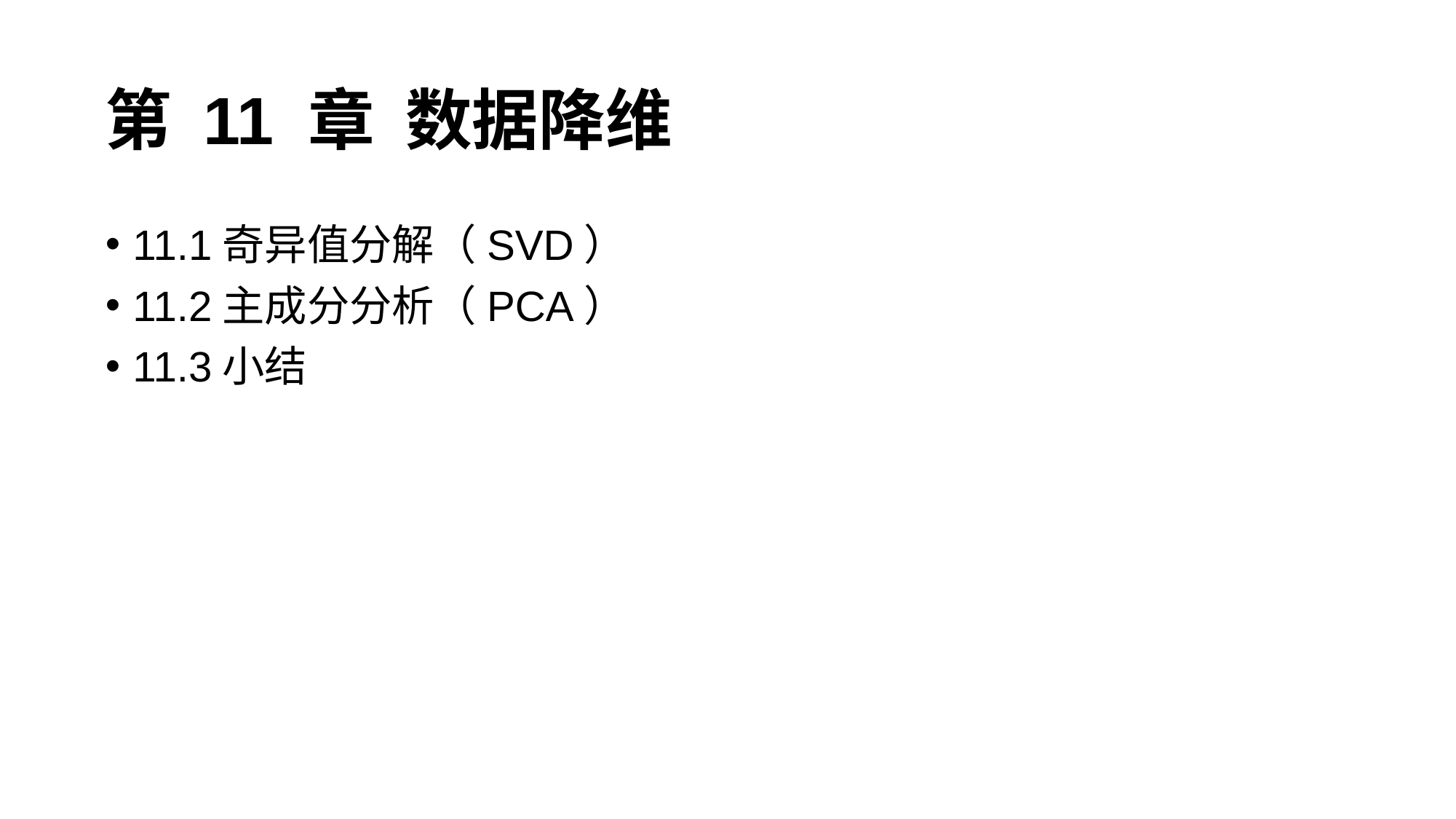

# 第 11 章  数据降维
11.1奇异值分解（SVD）
11.2主成分分析（PCA）
11.3小结